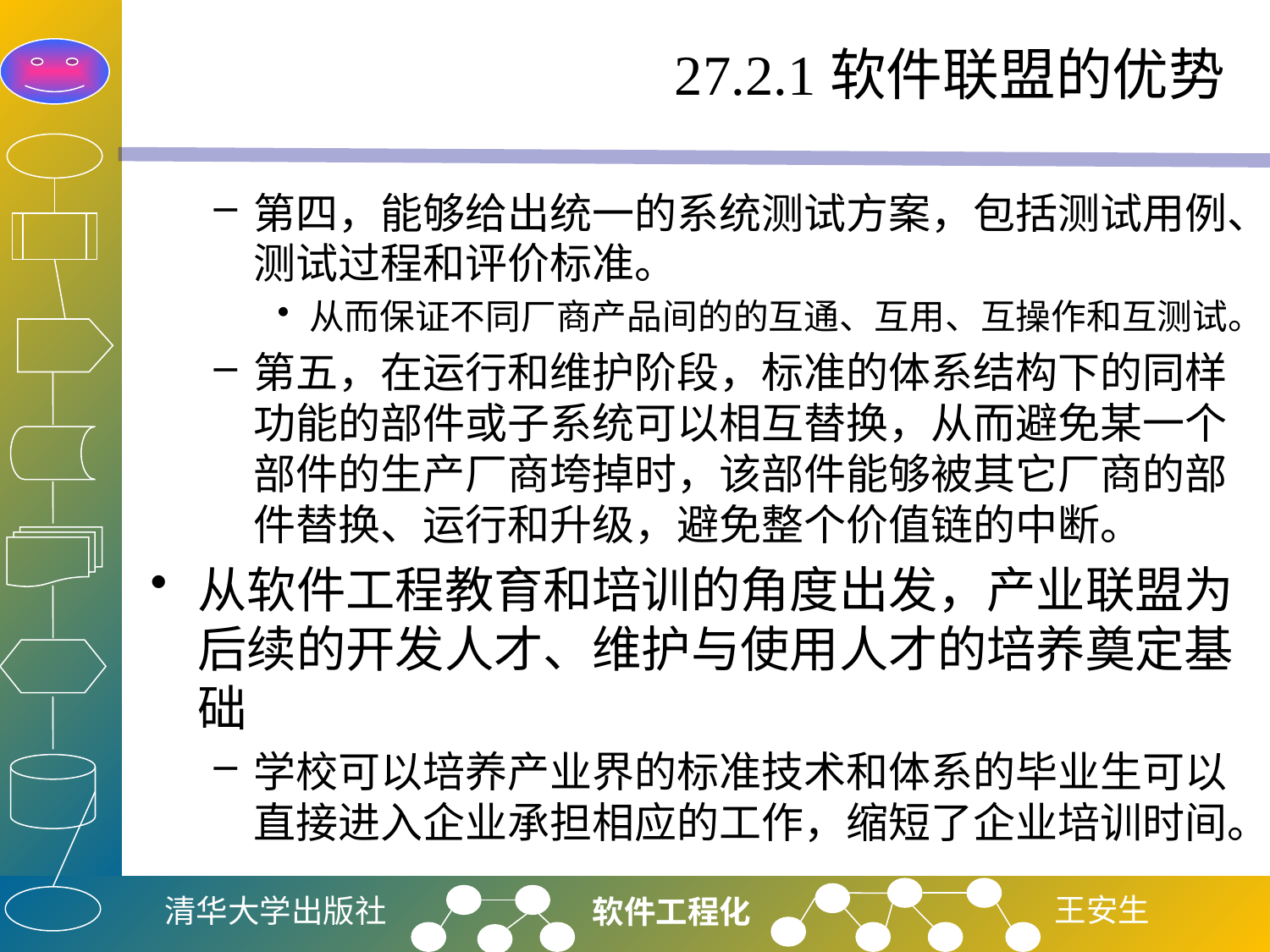

# 27.2.1软件联盟的优势
第四，能够给出统一的系统测试方案，包括测试用例、测试过程和评价标准。
从而保证不同厂商产品间的的互通、互用、互操作和互测试。
第五，在运行和维护阶段，标准的体系结构下的同样功能的部件或子系统可以相互替换，从而避免某一个部件的生产厂商垮掉时，该部件能够被其它厂商的部件替换、运行和升级，避免整个价值链的中断。
从软件工程教育和培训的角度出发，产业联盟为后续的开发人才、维护与使用人才的培养奠定基础
学校可以培养产业界的标准技术和体系的毕业生可以直接进入企业承担相应的工作，缩短了企业培训时间。